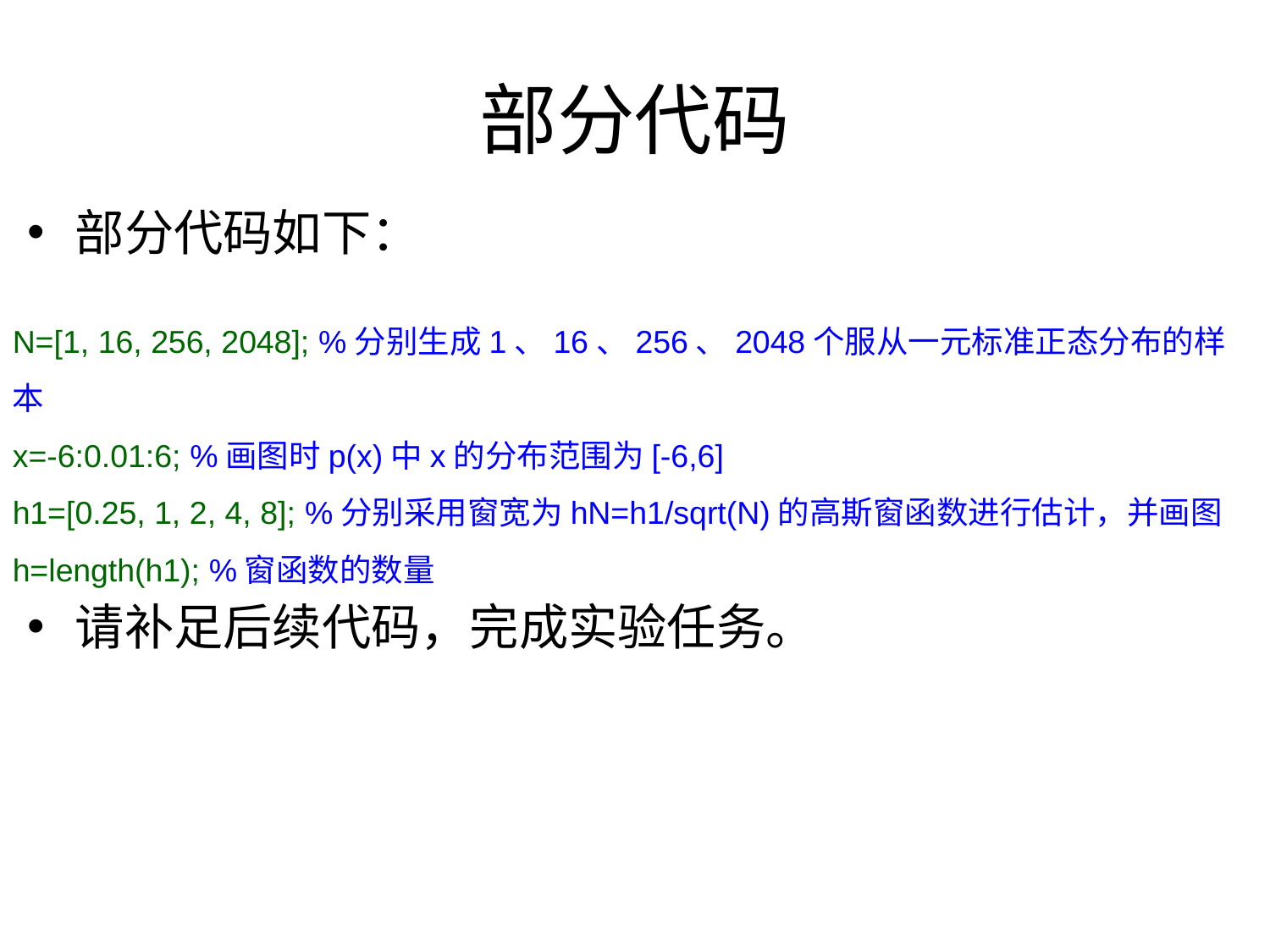

# 部分代码
部分代码如下：

请补足后续代码，完成实验任务。

N=[1, 16, 256, 2048]; %分别生成1、16、256、2048个服从一元标准正态分布的样本
x=-6:0.01:6; %画图时p(x)中x的分布范围为[-6,6]
h1=[0.25, 1, 2, 4, 8]; %分别采用窗宽为hN=h1/sqrt(N)的高斯窗函数进行估计，并画图
h=length(h1); %窗函数的数量